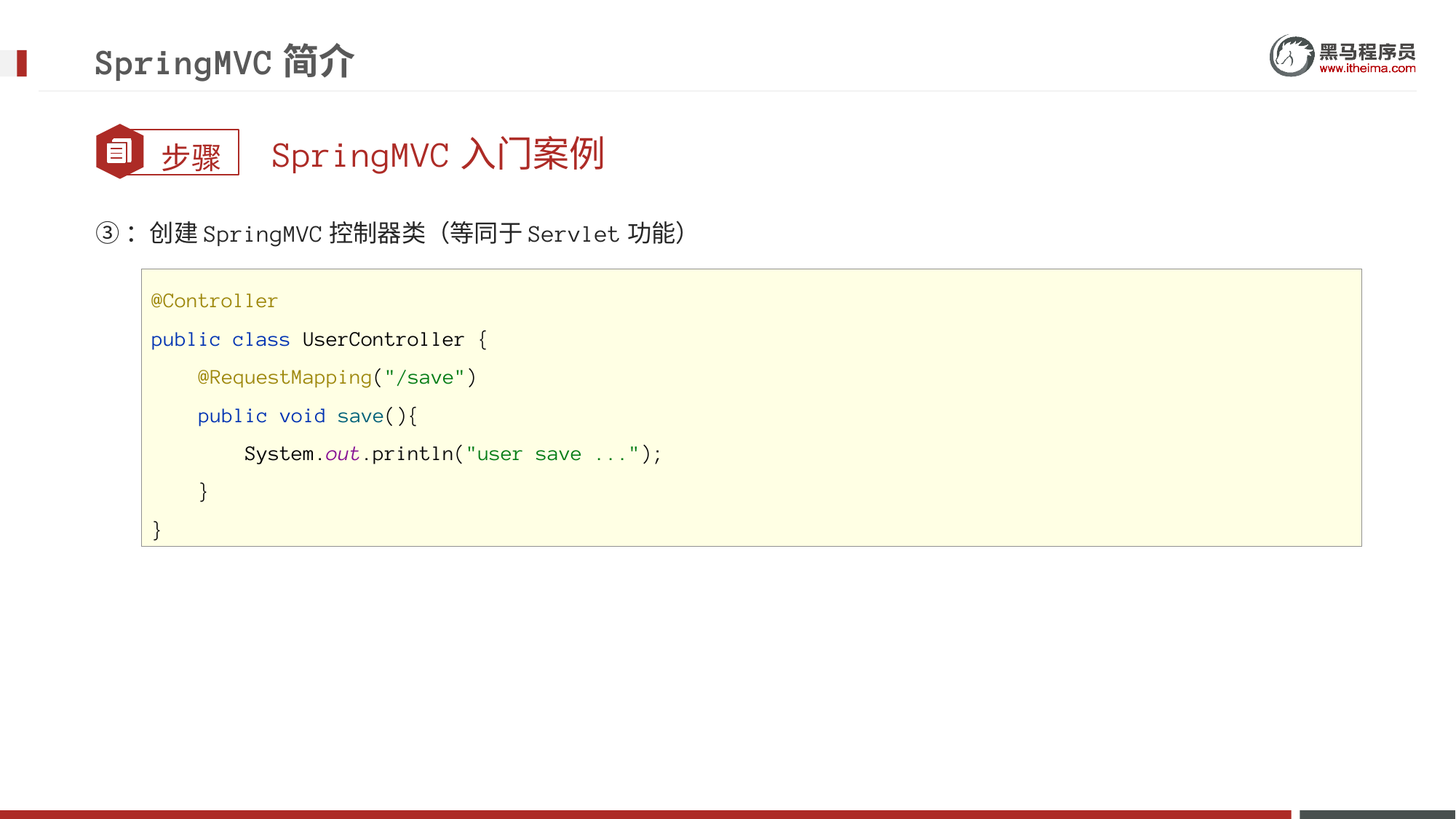

# SpringMVC简介
SpringMVC入门案例
③：创建SpringMVC控制器类（等同于Servlet功能）
@Controller
public class UserController {
    @RequestMapping("/save")
    public void save(){
        System.out.println("user save ...");
    }
}